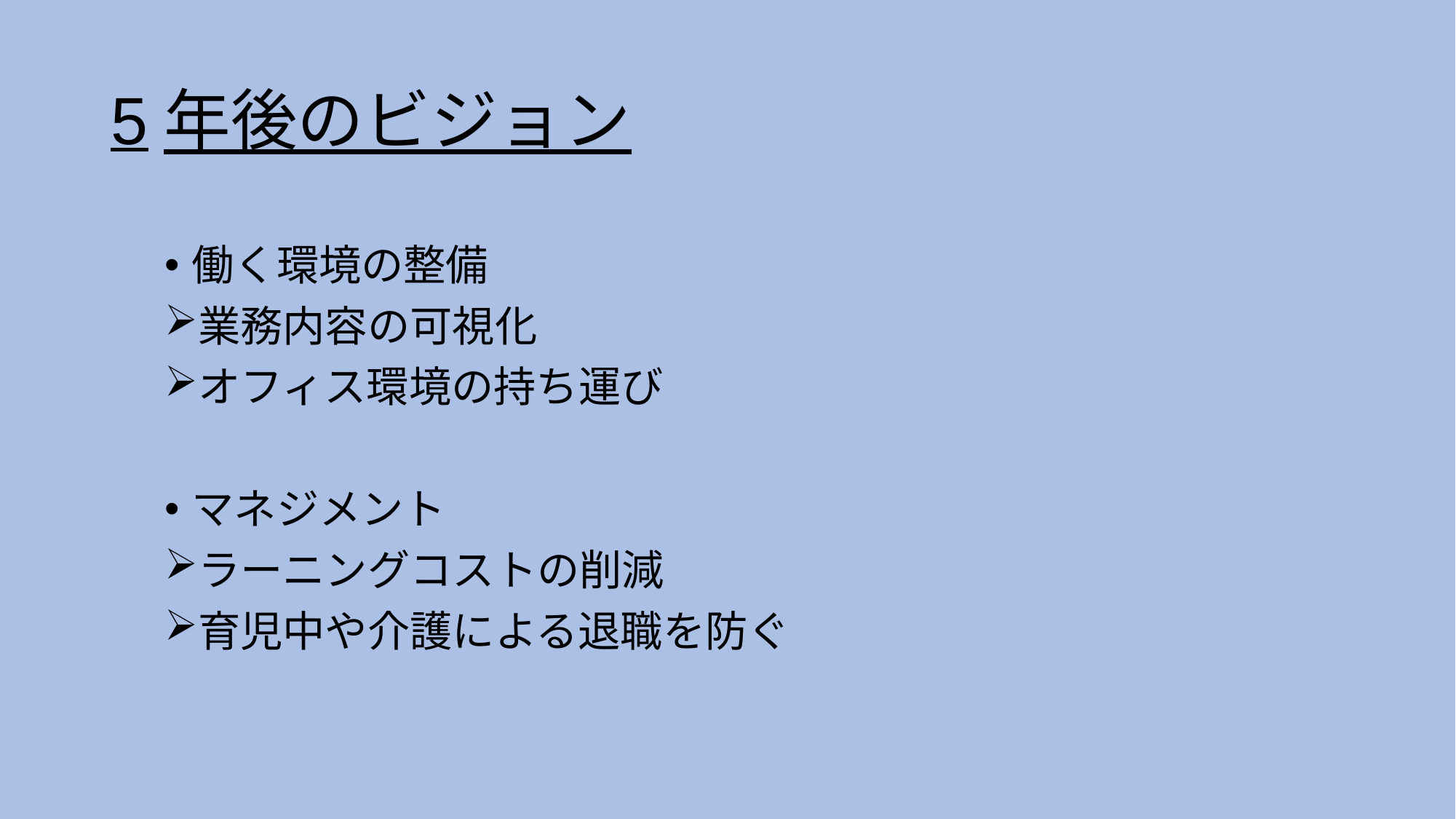

# 5年後のビジョン
働く環境の整備
業務内容の可視化
オフィス環境の持ち運び

マネジメント
ラーニングコストの削減
育児中や介護による退職を防ぐ